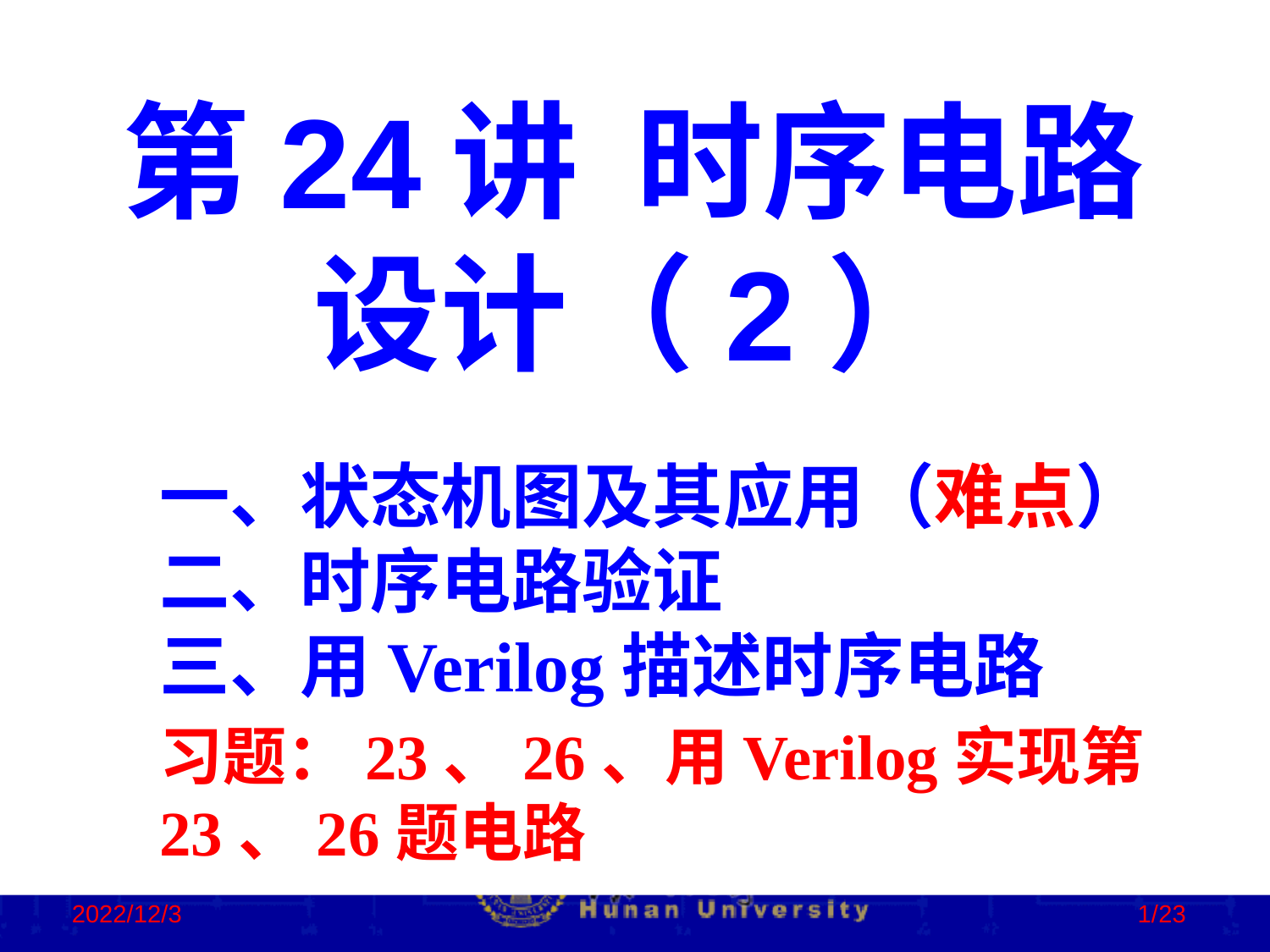

第24讲  时序电路
设计（2）
一、状态机图及其应用（难点）
二、时序电路验证
三、用Verilog描述时序电路
习题：23、26、用Verilog实现第23、26题电路
2022/12/3
1/23